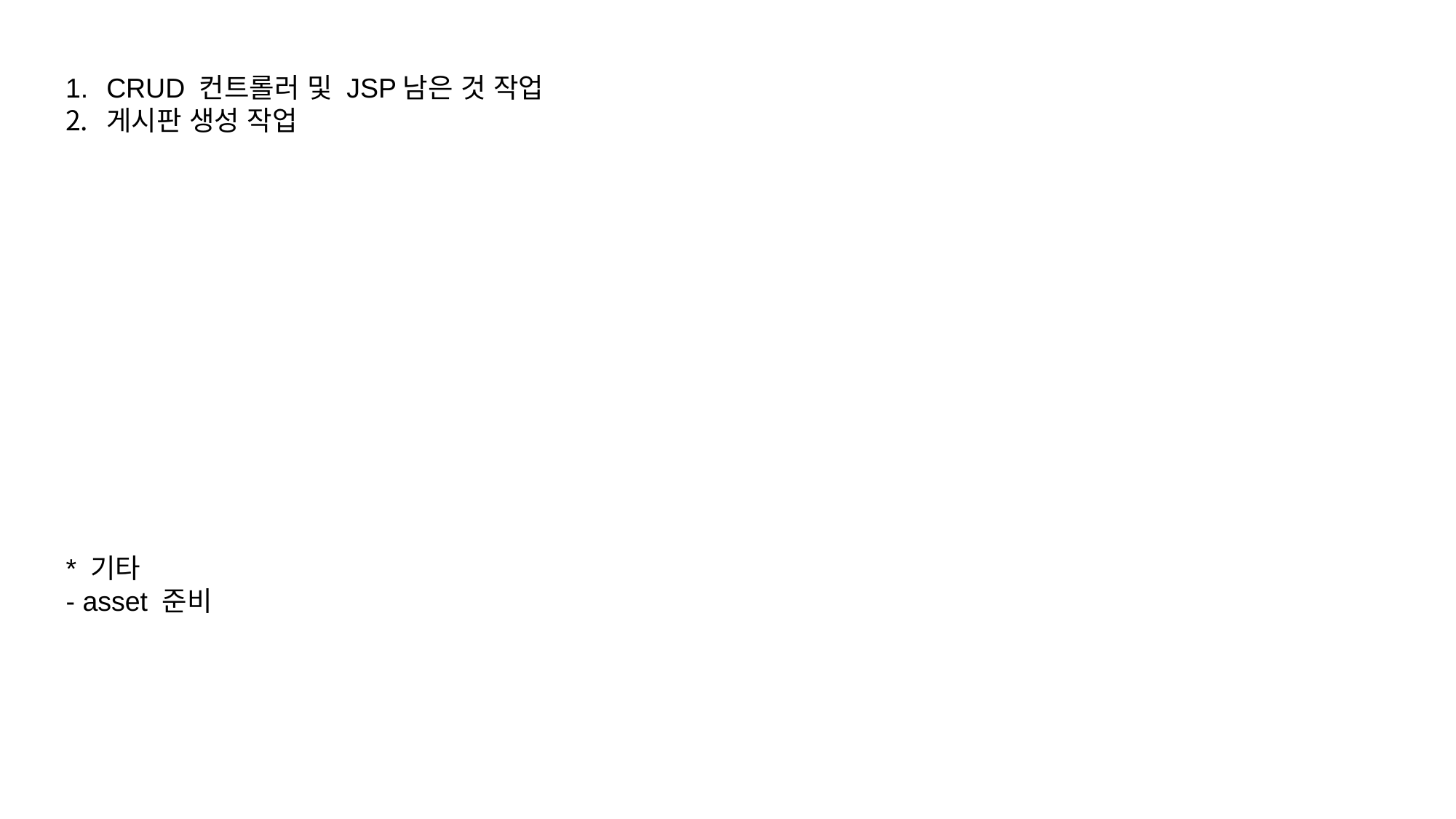

CRUD 컨트롤러 및 JSP남은 것 작업
게시판 생성 작업
* 기타
- asset 준비